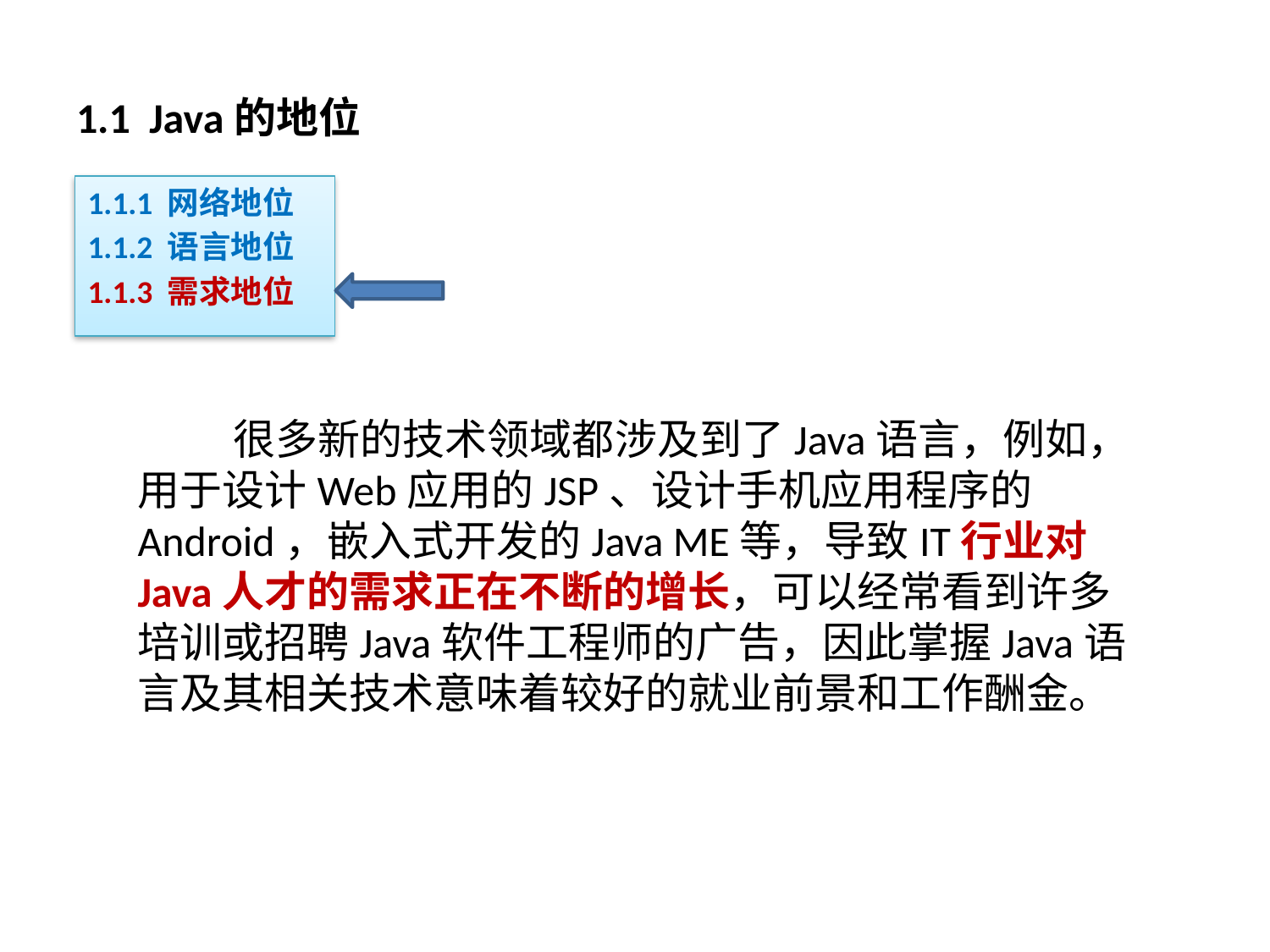

# 1.1  Java的地位
1.1.1 网络地位
1.1.2 语言地位
1.1.3 需求地位

         很多新的技术领域都涉及到了Java语言，例如，用于设计Web应用的JSP、设计手机应用程序的Android，嵌入式开发的Java ME等，导致IT行业对Java人才的需求正在不断的增长，可以经常看到许多培训或招聘Java软件工程师的广告，因此掌握Java语言及其相关技术意味着较好的就业前景和工作酬金。